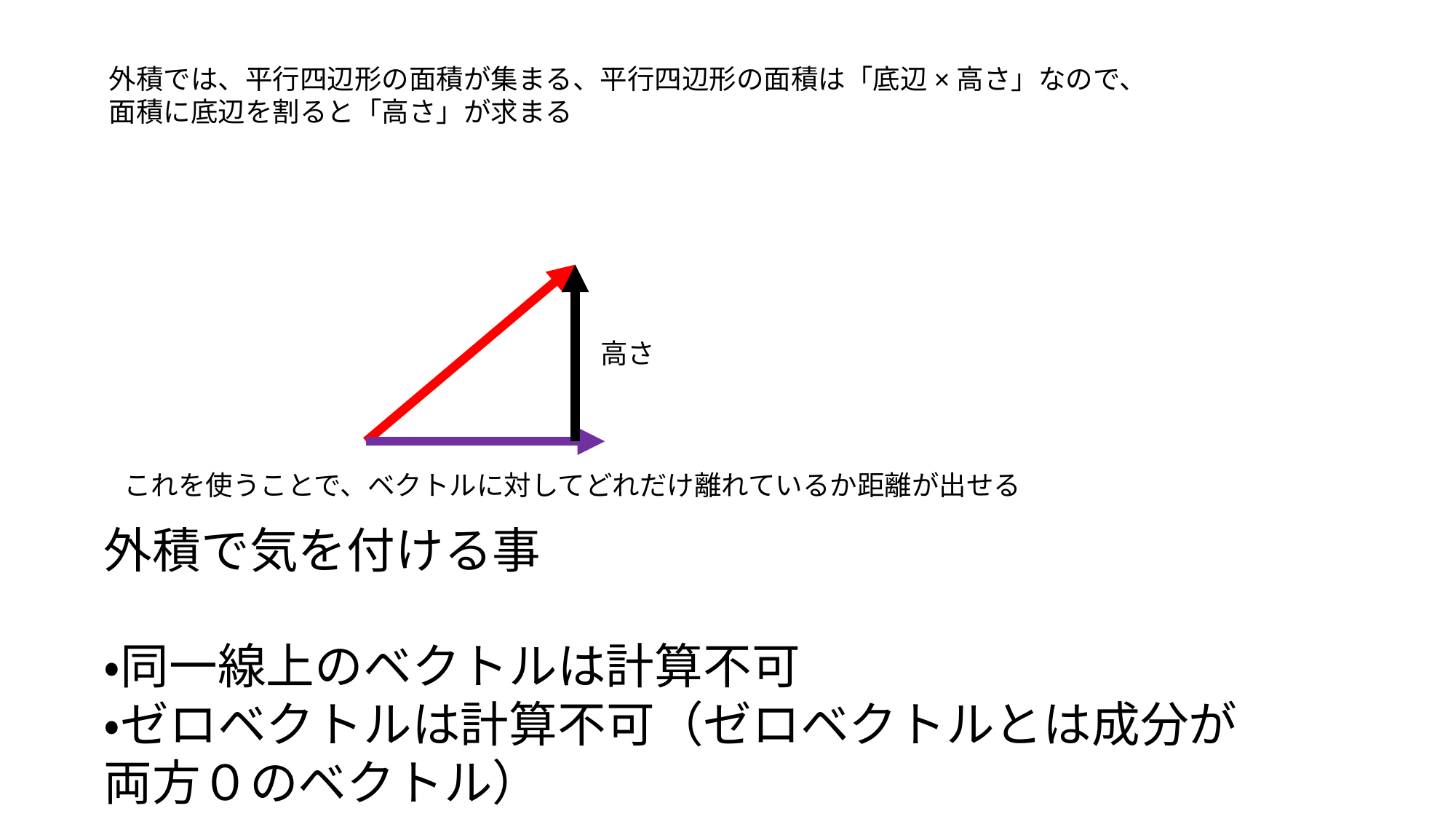

外積では、平行四辺形の面積が集まる、平行四辺形の面積は「底辺×高さ」なので、
面積に底辺を割ると「高さ」が求まる
高さ
これを使うことで、ベクトルに対してどれだけ離れているか距離が出せる
外積で気を付ける事

・同一線上のベクトルは計算不可
・ゼロベクトルは計算不可（ゼロベクトルとは成分が両方０のベクトル）